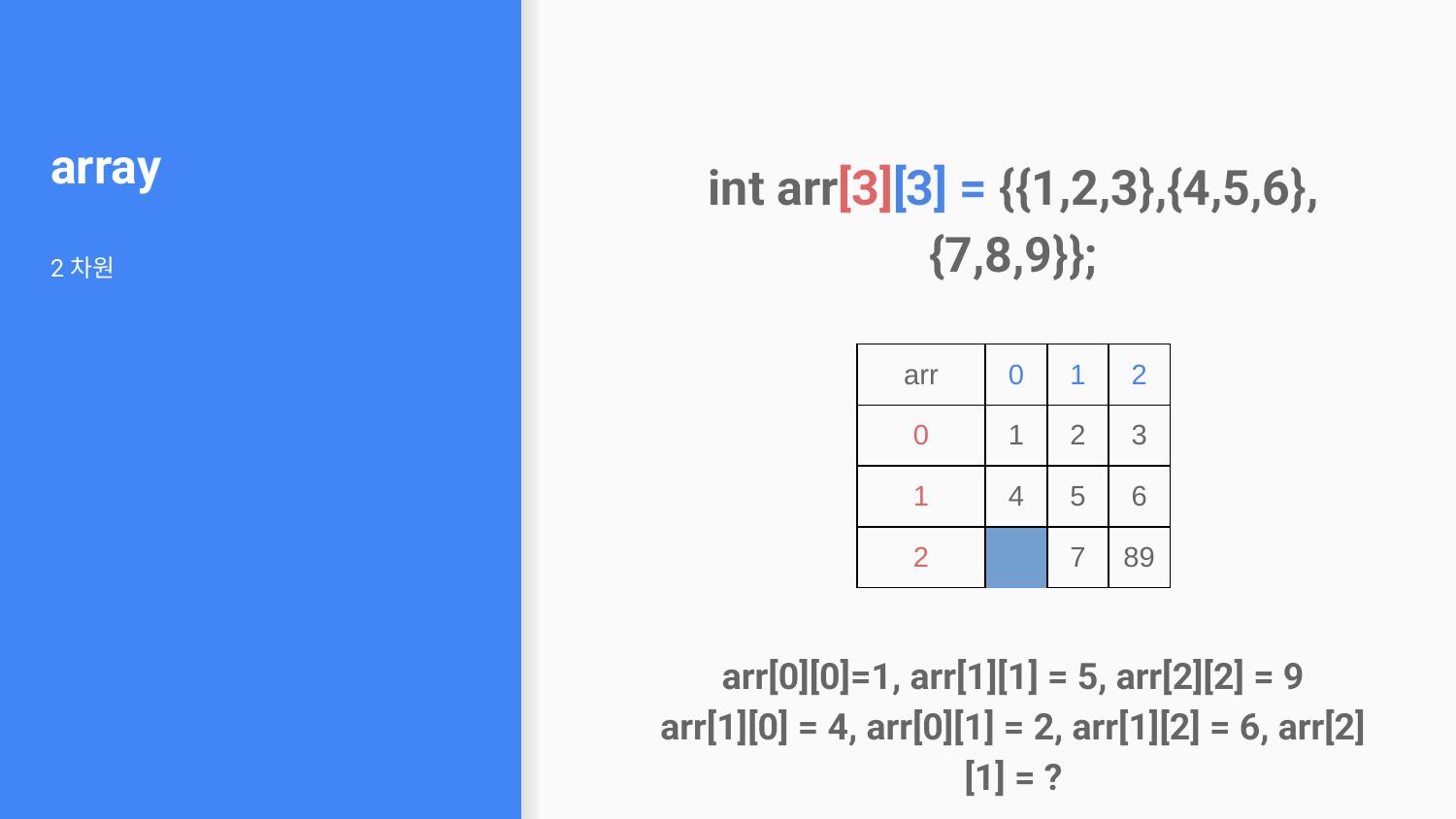

int arr[3][3] = {{1,2,3},{4,5,6},{7,8,9}};

arr[0][0]=1, arr[1][1] = 5, arr[2][2] = 9
arr[1][0] = 4, arr[0][1] = 2, arr[1][2] = 6, arr[2][1] = ?

# array
2차원
| arr |  | 0 | 1 | 2 |
| --- | --- | --- | --- | --- |
| 0 |  | 1 | 2 | 3 |
| 1 |  | 4 | 5 | 6 |
| 2 |  | 7 | 8 | 9 |